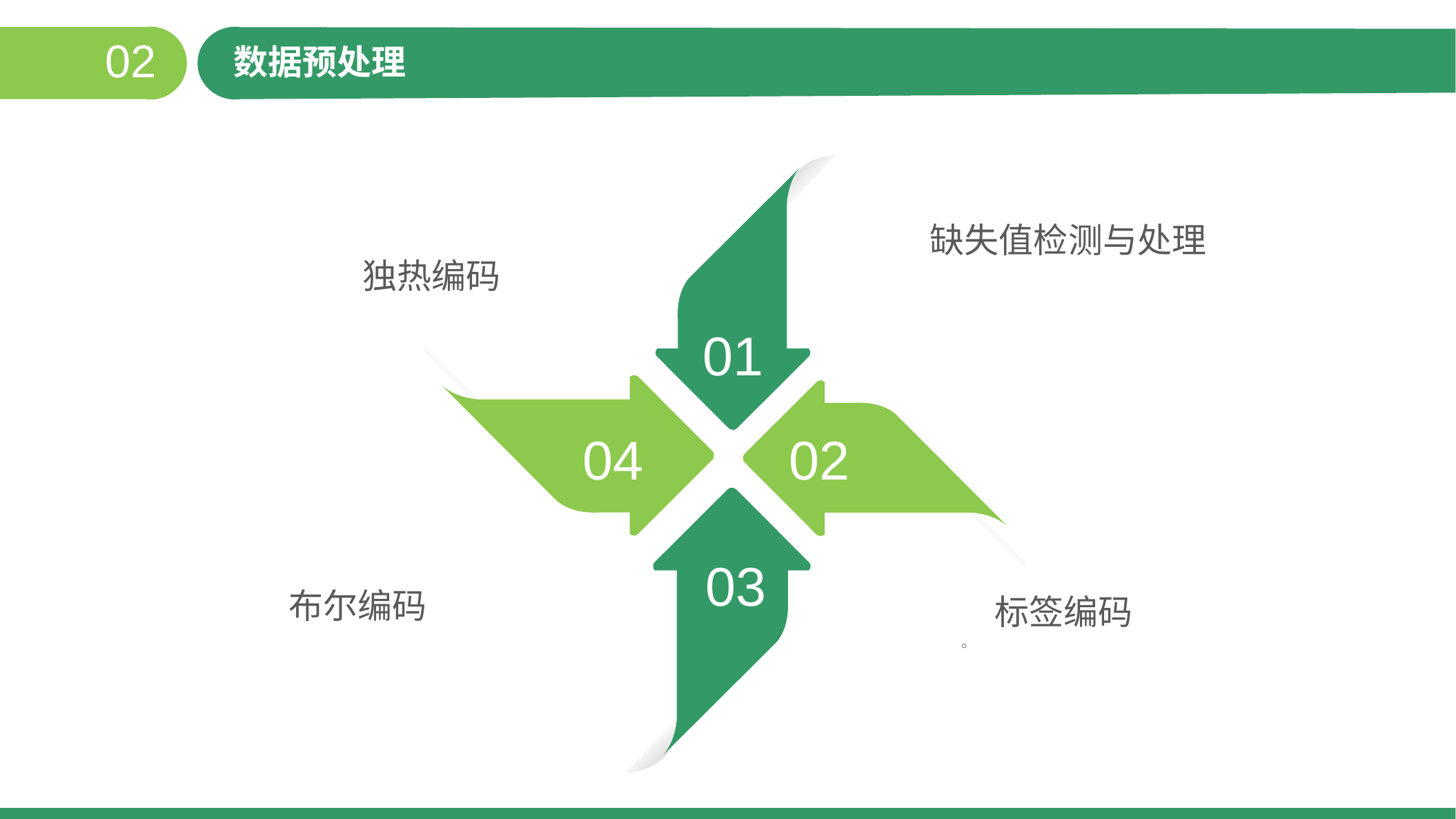

02

数据预处理

缺失值检测与处理

独热编码
01

04
02

03
布尔编码
标签编码
。